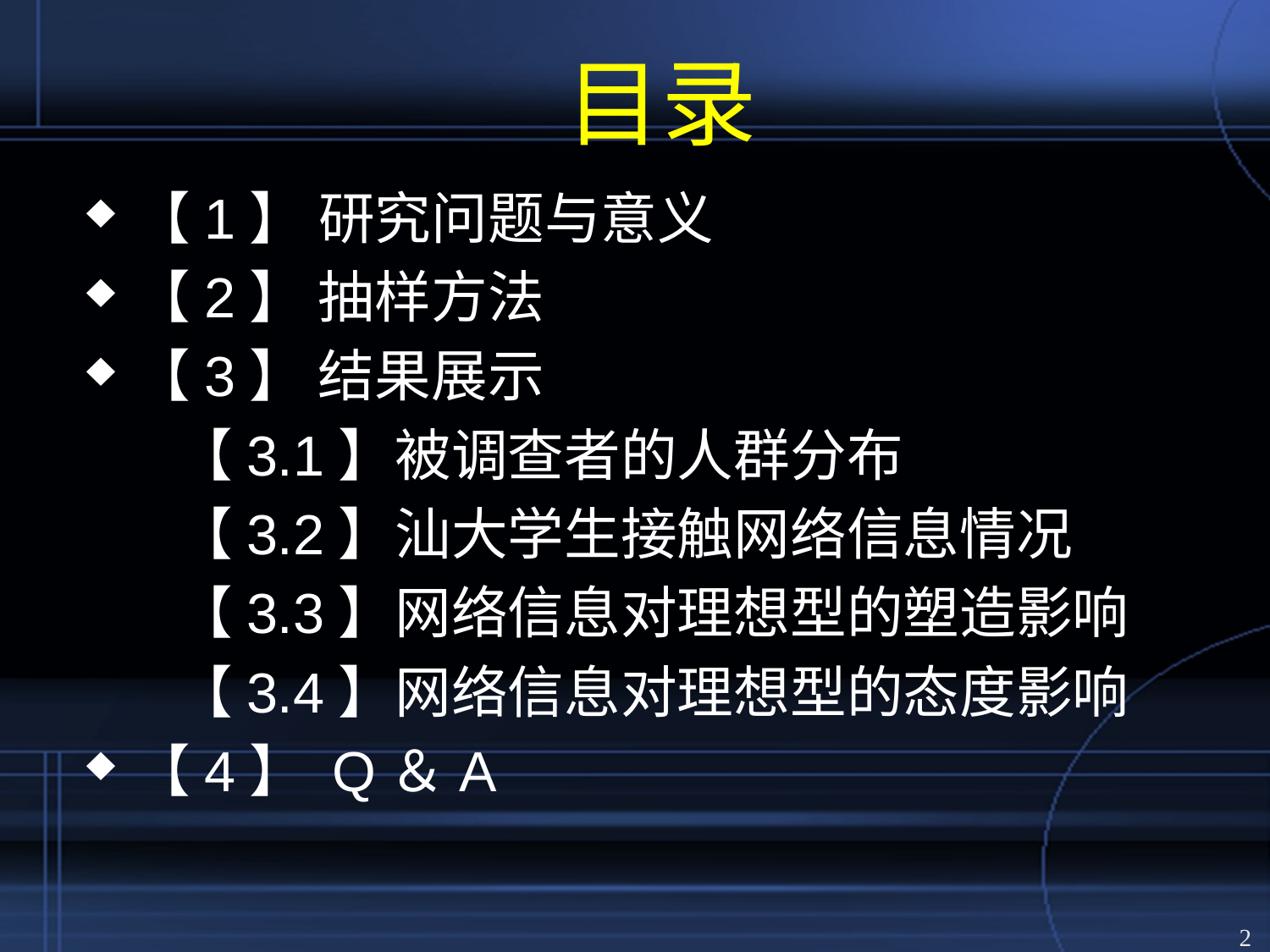

# 目录
【1】 研究问题与意义
【2】 抽样方法
【3】 结果展示
      【3.1】被调查者的人群分布
      【3.2】汕大学生接触网络信息情况
      【3.3】网络信息对理想型的塑造影响
      【3.4】网络信息对理想型的态度影响
【4】 Q＆A
2